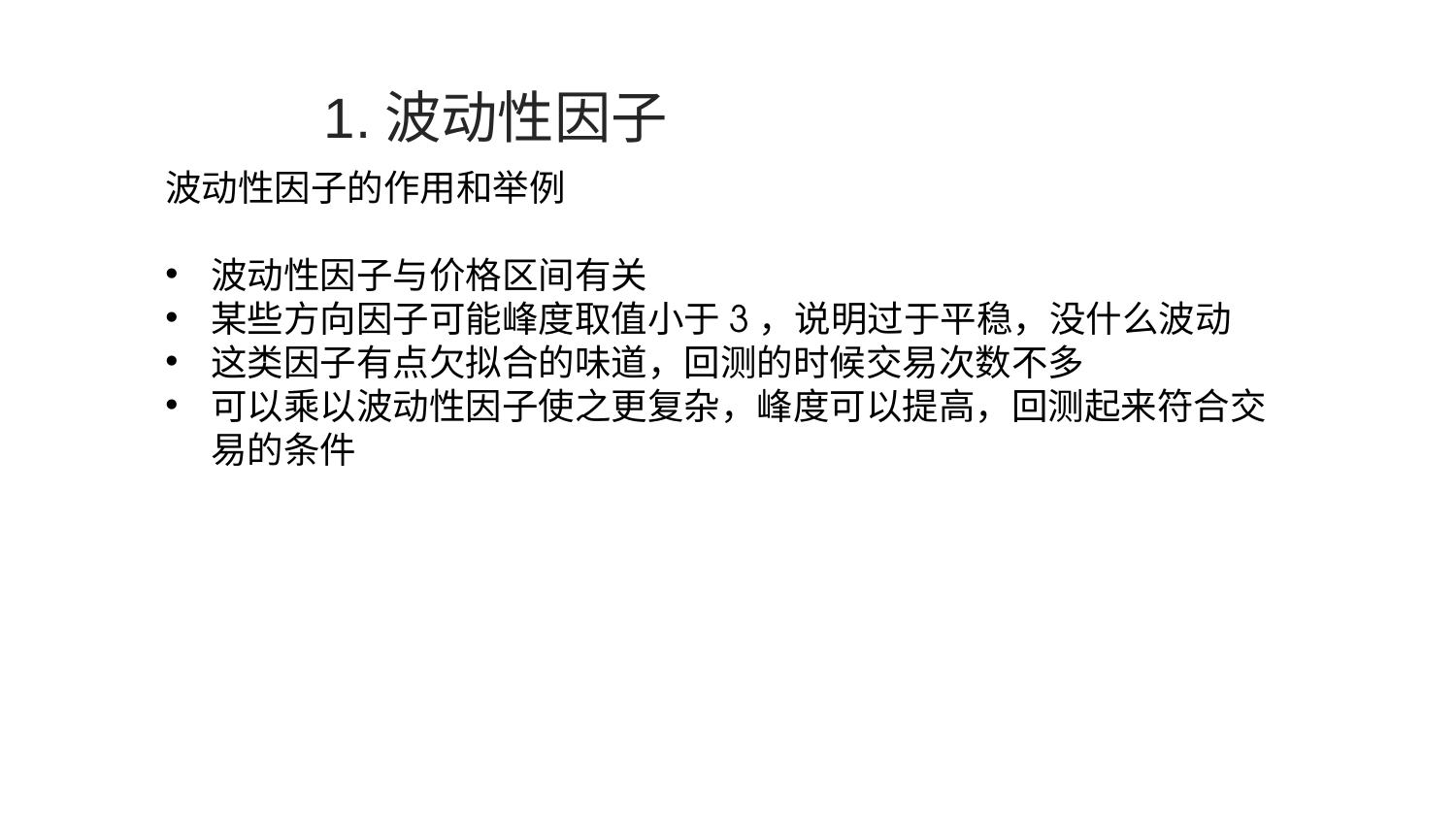

# 1.波动性因子
波动性因子的作用和举例

波动性因子与价格区间有关
某些方向因子可能峰度取值小于3，说明过于平稳，没什么波动
这类因子有点欠拟合的味道，回测的时候交易次数不多
可以乘以波动性因子使之更复杂，峰度可以提高，回测起来符合交易的条件